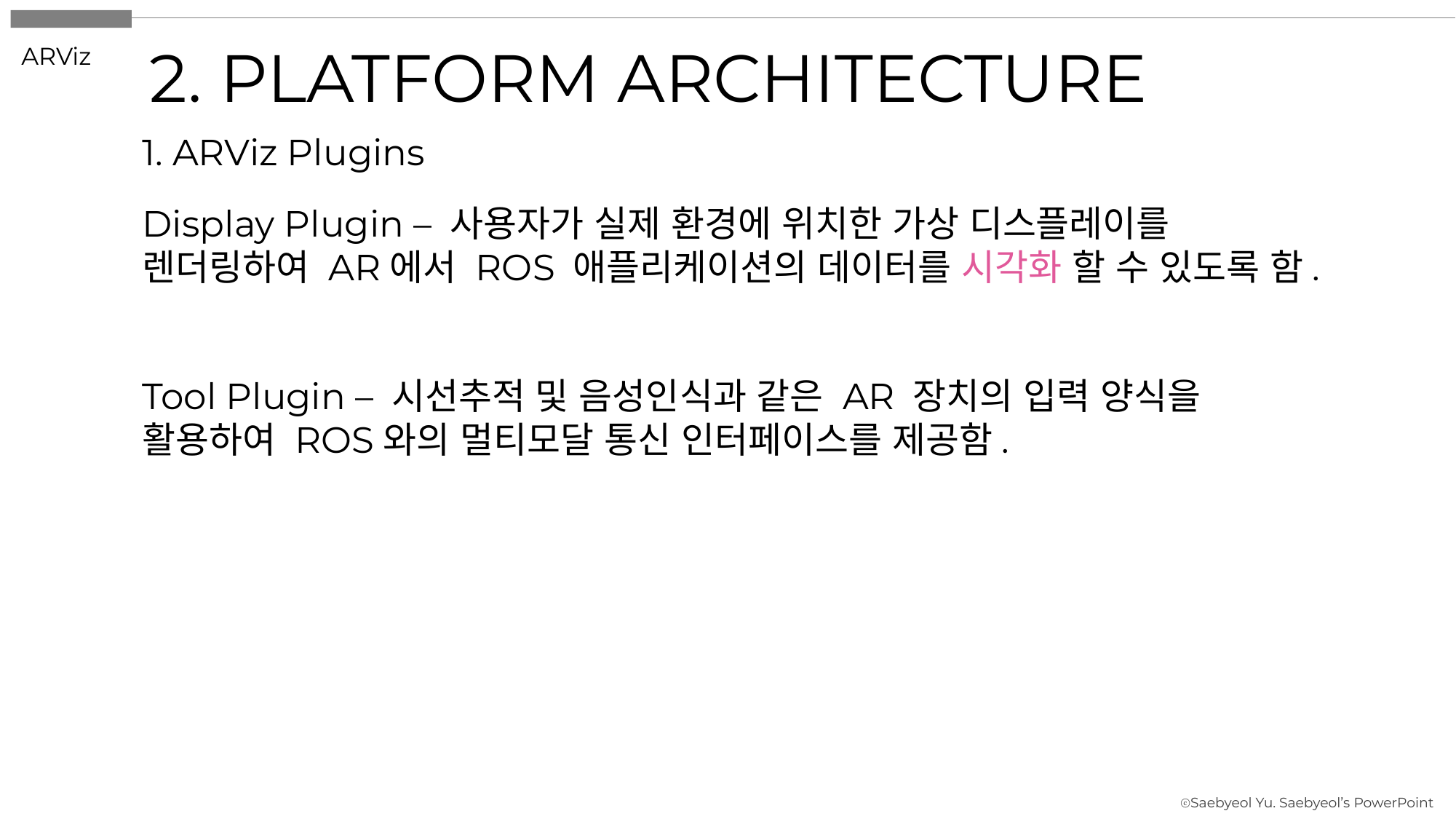

2. PLATFORM ARCHITECTURE
ARViz
1. ARViz Plugins
Display Plugin – 사용자가 실제 환경에 위치한 가상 디스플레이를 렌더링하여 AR에서 ROS 애플리케이션의 데이터를 시각화 할 수 있도록 함.
Tool Plugin – 시선추적 및 음성인식과 같은 AR 장치의 입력 양식을 활용하여 ROS와의 멀티모달 통신 인터페이스를 제공함.